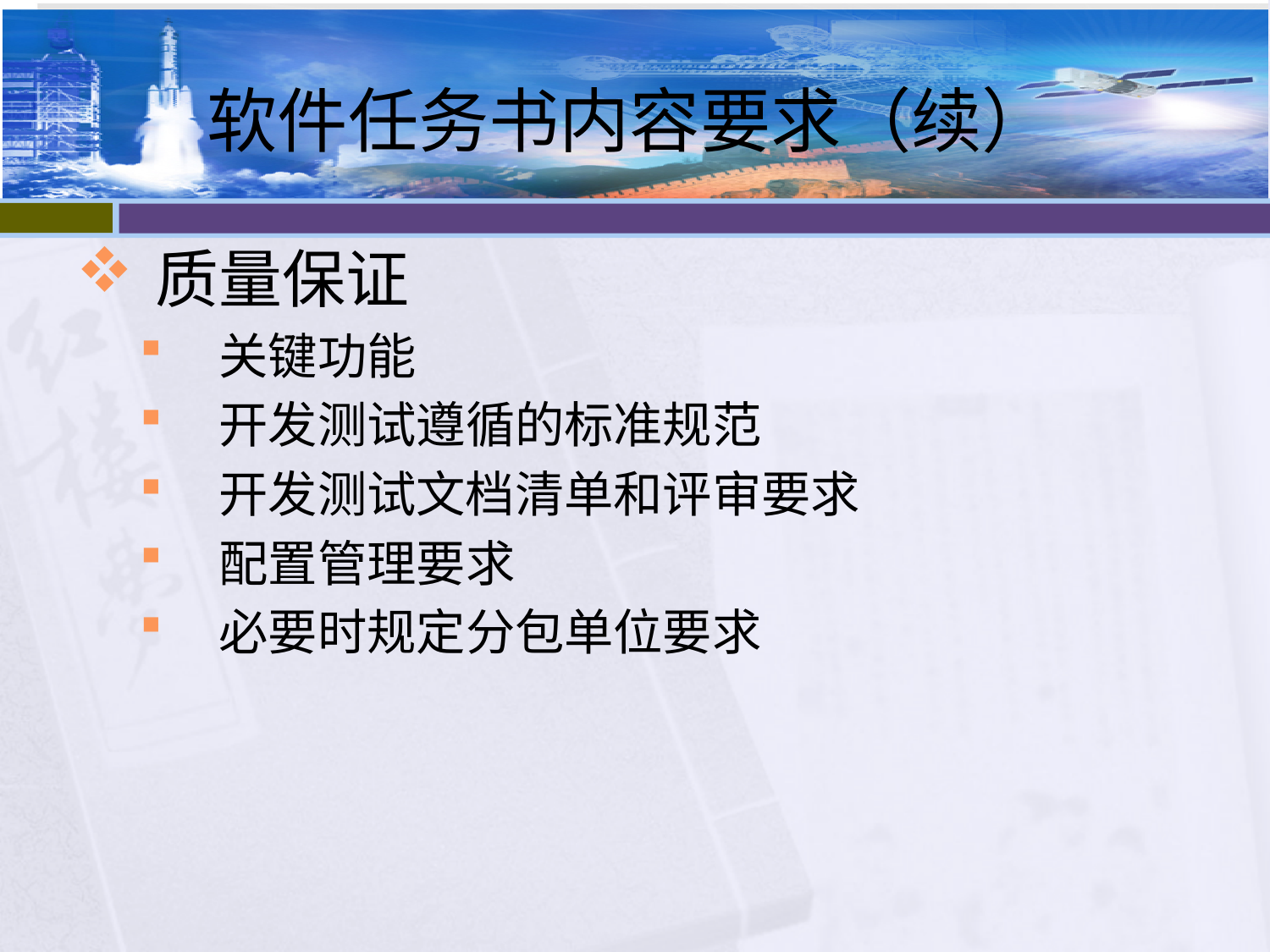

# 软件任务书内容要求（续）

质量保证
关键功能
开发测试遵循的标准规范
开发测试文档清单和评审要求
配置管理要求
必要时规定分包单位要求